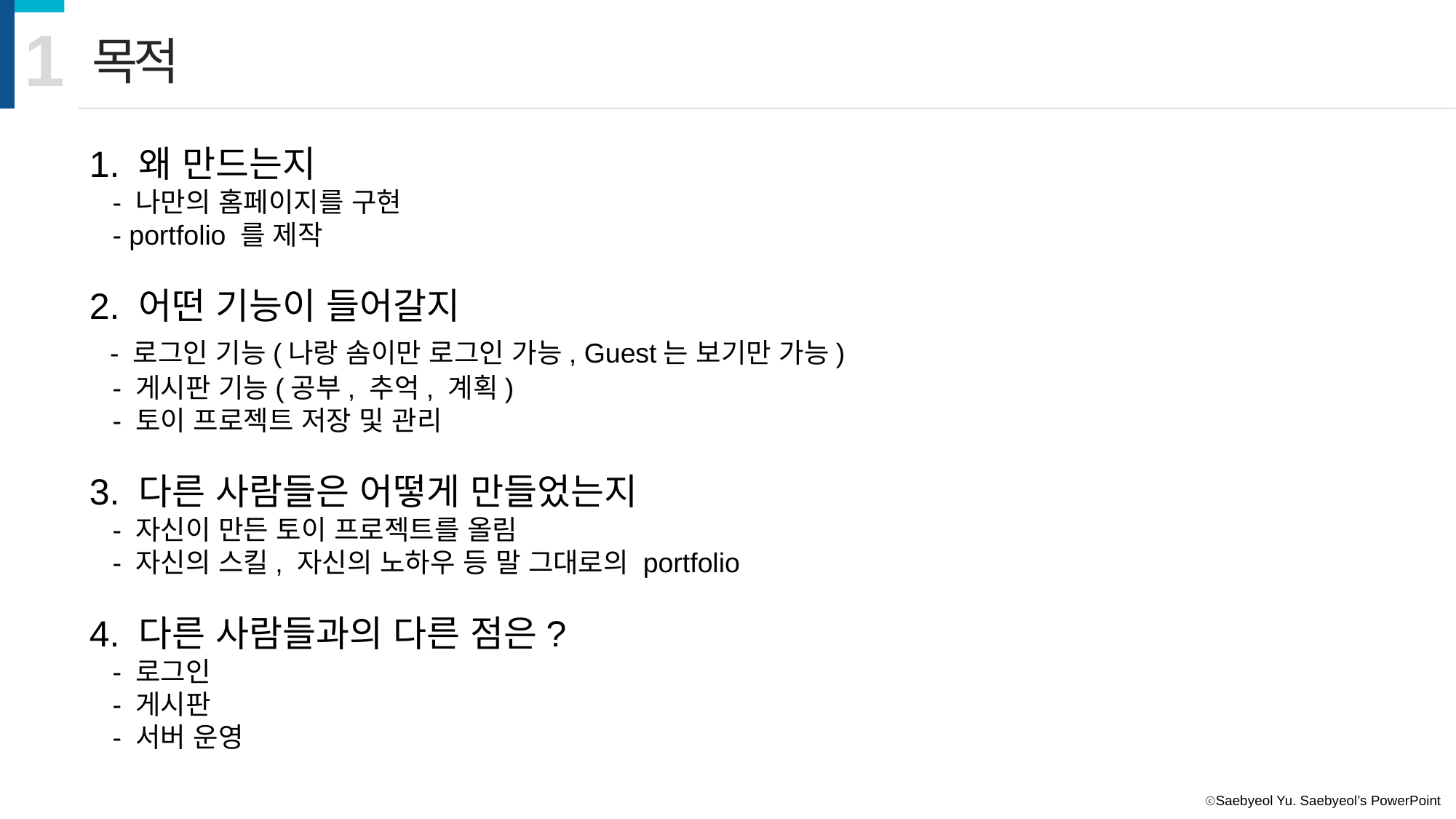

1
목적
1. 왜 만드는지
   - 나만의 홈페이지를 구현
   - portfolio 를 제작

2. 어떤 기능이 들어갈지
  - 로그인 기능(나랑 솜이만 로그인 가능, Guest는 보기만 가능)
   - 게시판 기능(공부, 추억, 계획)
   - 토이 프로젝트 저장 및 관리

3. 다른 사람들은 어떻게 만들었는지
   - 자신이 만든 토이 프로젝트를 올림
   - 자신의 스킬, 자신의 노하우 등 말 그대로의 portfolio

4. 다른 사람들과의 다른 점은?
   - 로그인
   - 게시판
   - 서버 운영